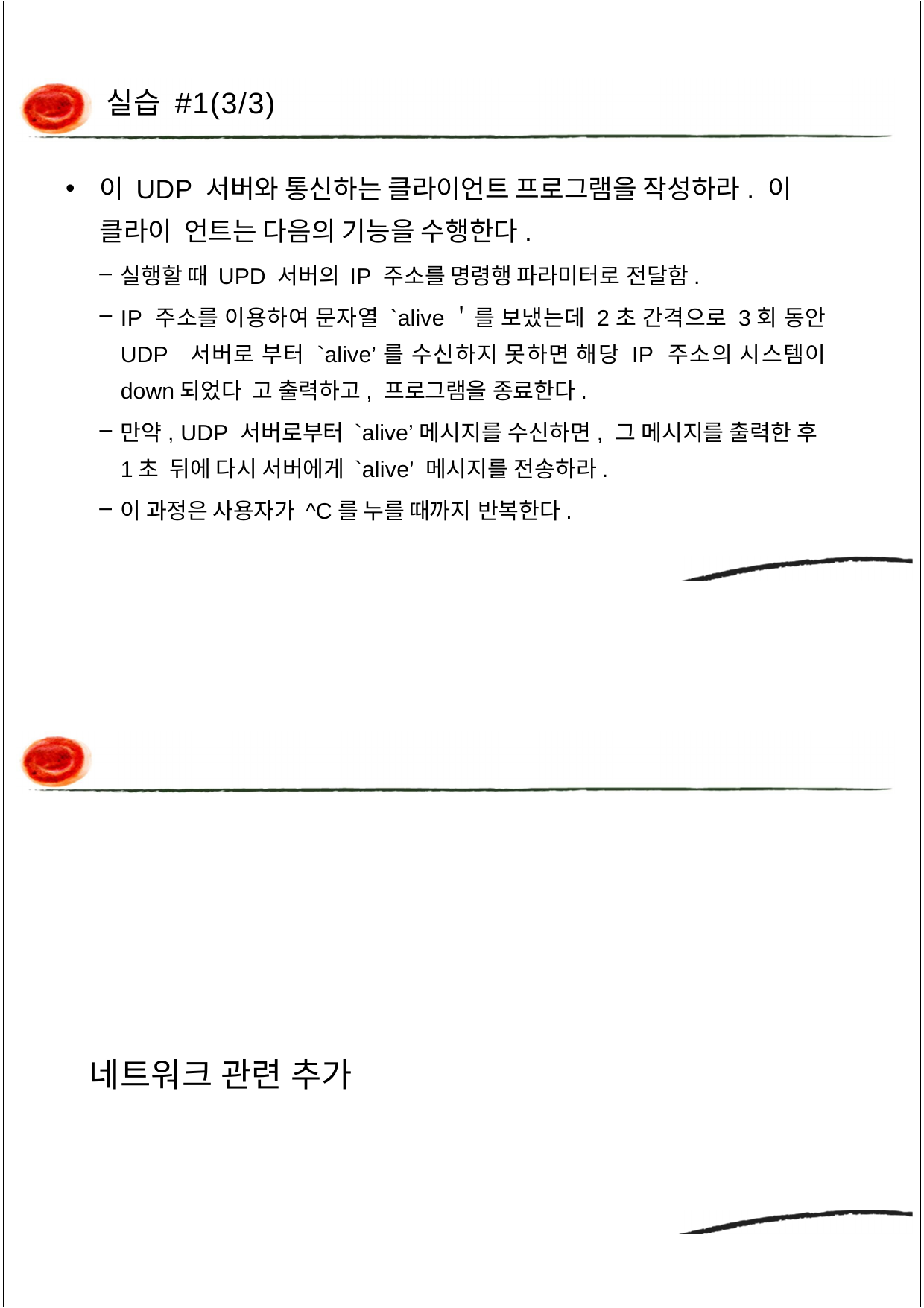

실습 #1(3/3)

이 UDP 서버와 통신하는 클라이언트 프로그램을 작성하라. 이 클라이  언트는 다음의 기능을 수행한다.
실행할 때 UPD 서버의 IP 주소를 명령행 파라미터로 전달함.
IP 주소를 이용하여 문자열 `alive＇를 보냈는데 2초 간격으로 3회 동안 UDP  서버로 부터 `alive’를 수신하지 못하면 해당 IP 주소의 시스템이 down되었다  고 출력하고, 프로그램을 종료한다.
만약, UDP 서버로부터 `alive’메시지를 수신하면, 그 메시지를 출력한 후 1초  뒤에 다시 서버에게 `alive’ 메시지를 전송하라.
이 과정은 사용자가 ^C를 누를 때까지 반복한다.

네트워크 관련 추가